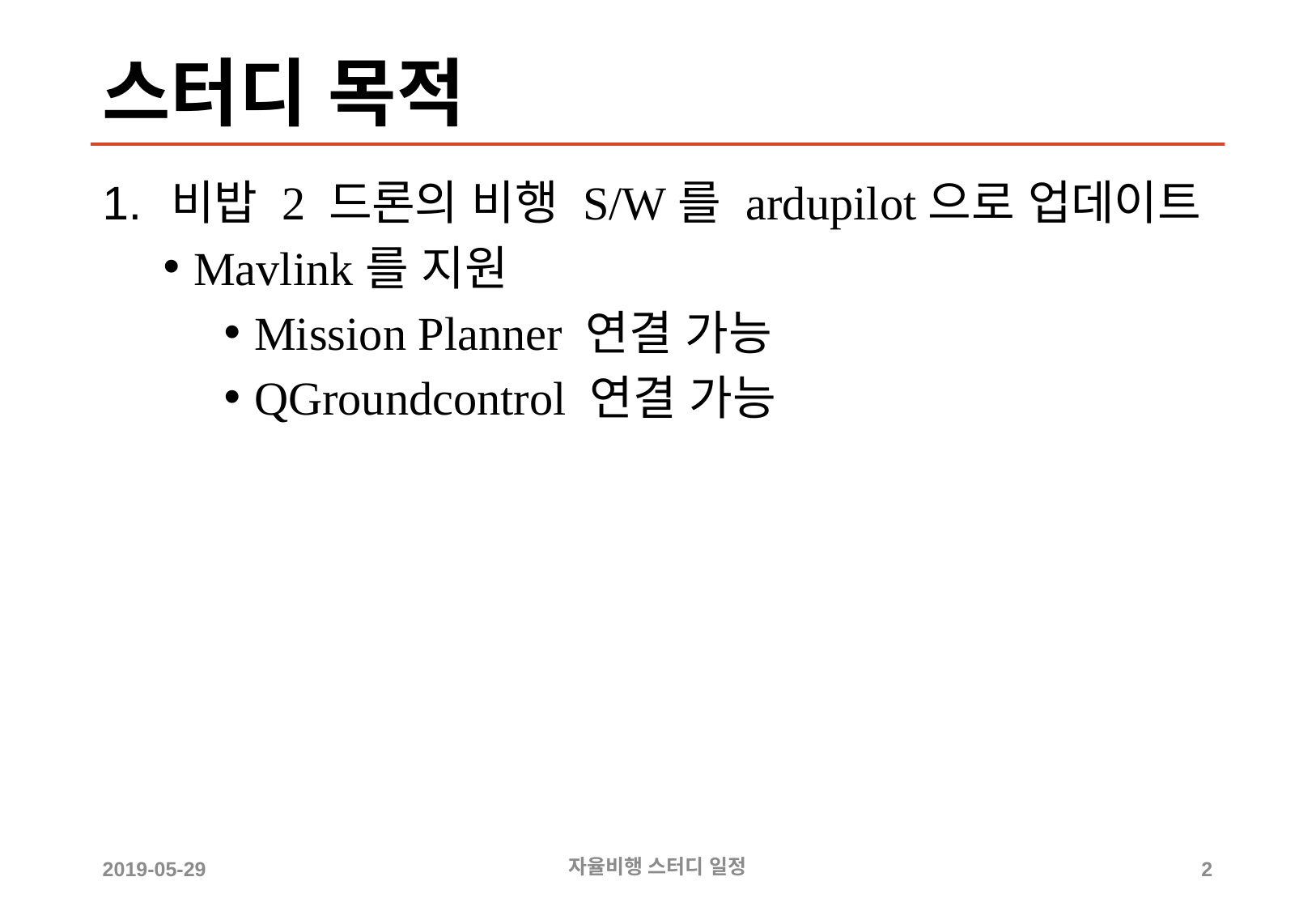

# 스터디 목적
비밥 2 드론의 비행 S/W를 ardupilot으로 업데이트
Mavlink를 지원
Mission Planner 연결 가능
QGroundcontrol 연결 가능
2019-05-29
자율비행 스터디 일정
2